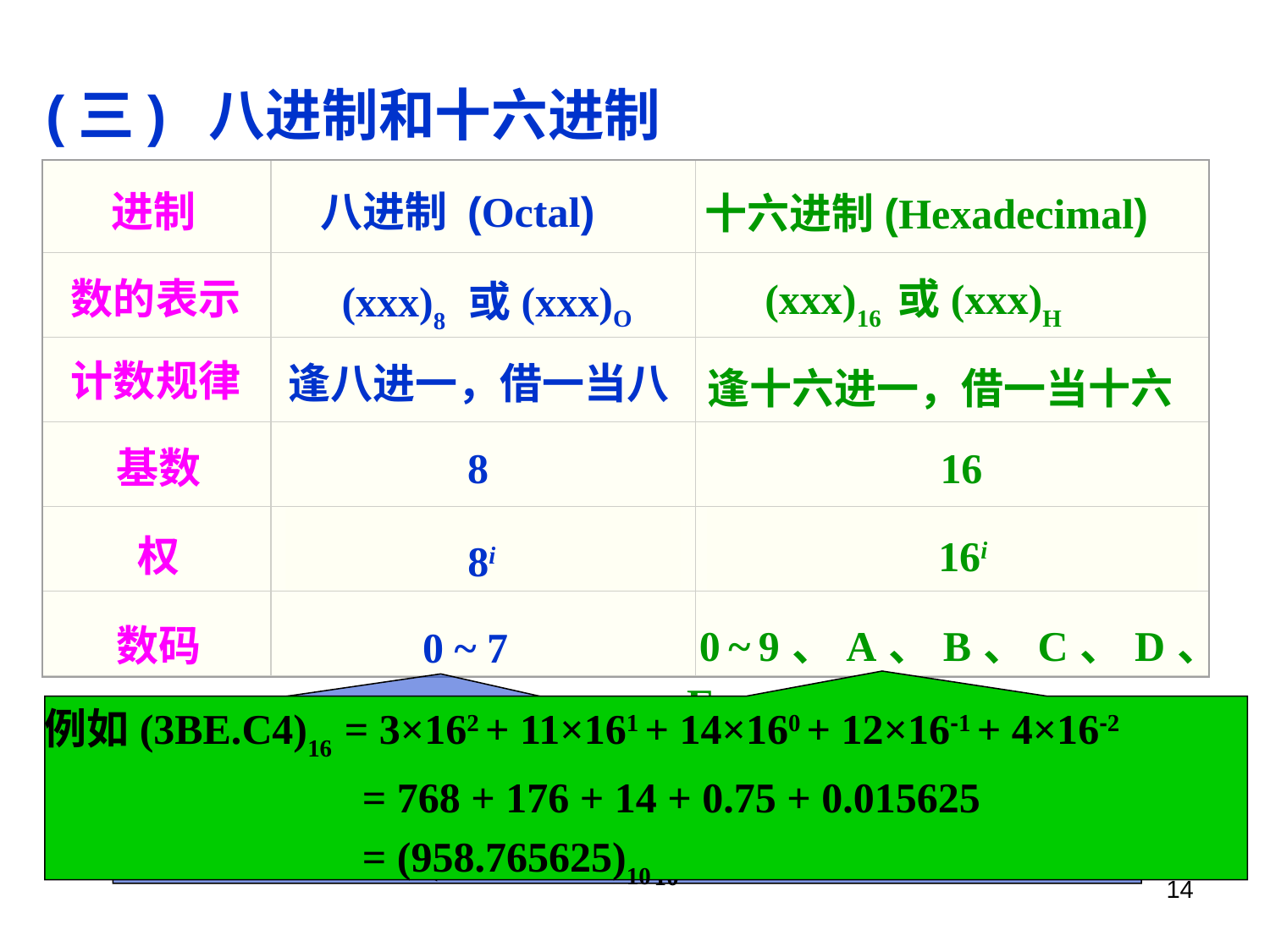

(三)  八进制和十六进制

八进制 (Octal)
  (xxx)8  或(xxx)O
逢八进一，借一当八
        8

       8i
     0 ~ 7

 进制

数的表示
计数规律
 基数
 权
 数码

 十六进制(Hexadecimal)

      (xxx)16 或(xxx)H

 逢十六进一，借一当十六
                  16
            16i
 0 ~ 9、A、B、C、D、E、F
例如(3BE.C4)16  = 3×162 + 11×161 + 14×160 + 12×16-1 + 4×16-2
                              = 768 + 176 + 14 + 0.75 + 0.015625
                              = (958.765625)10
例如 (437.25)8 = 4×82 + 3×81 + 7×80 + 2×8-1 + 5×8-2
                         = 256 + 24 + 7 + 0.25 + 0.078125
                         = (287.328125)10
14